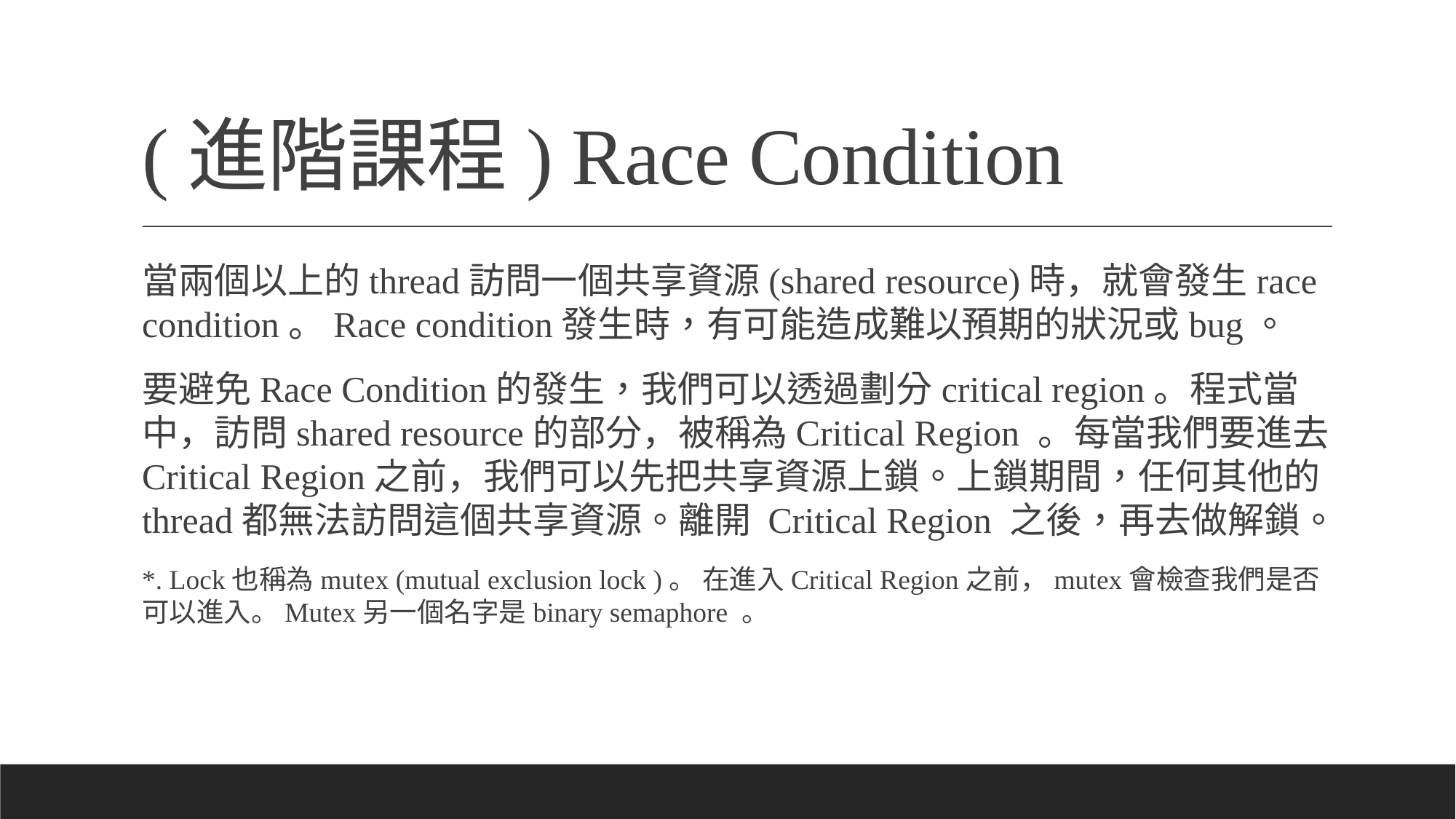

# (進階課程) Race Condition
當兩個以上的thread訪問一個共享資源(shared resource)時，就會發生race condition。Race condition發生時，有可能造成難以預期的狀況或bug。
要避免Race Condition的發生，我們可以透過劃分critical region。程式當中，訪問shared resource的部分，被稱為Critical Region 。每當我們要進去Critical Region之前，我們可以先把共享資源上鎖。上鎖期間，任何其他的thread都無法訪問這個共享資源。離開 Critical Region 之後，再去做解鎖。
*. Lock也稱為mutex (mutual exclusion lock )。 在進入Critical Region之前，mutex會檢查我們是否可以進入。Mutex另一個名字是binary semaphore 。